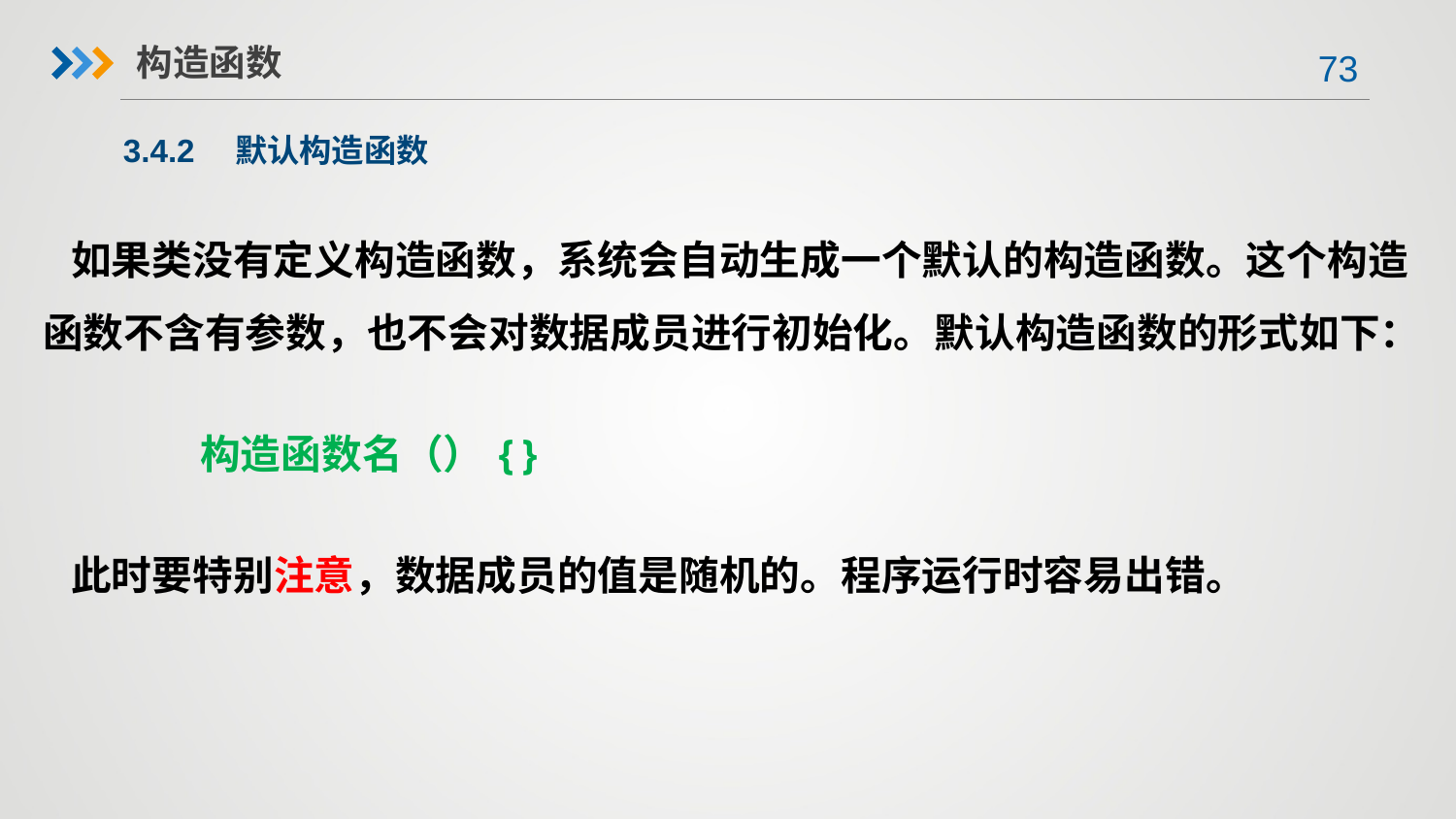

构造函数
3.4.2　默认构造函数
  如果类没有定义构造函数，系统会自动生成一个默认的构造函数。这个构造函数不含有参数，也不会对数据成员进行初始化。默认构造函数的形式如下：

                构造函数名（）{}

  此时要特别注意，数据成员的值是随机的。程序运行时容易出错。